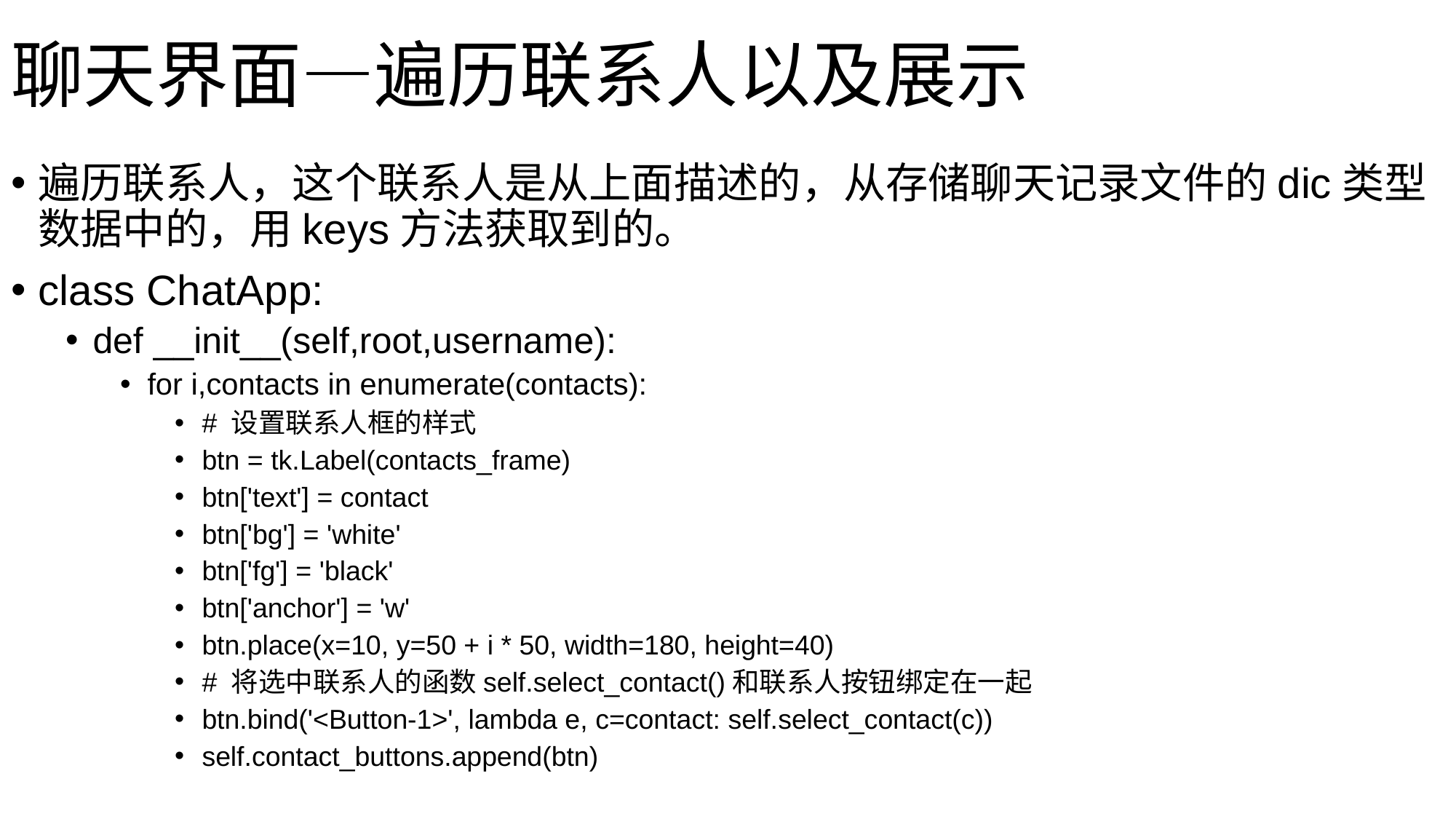

# 聊天界面—遍历联系人以及展示
遍历联系人，这个联系人是从上面描述的，从存储聊天记录文件的dic类型数据中的，用keys方法获取到的。
class ChatApp:
def __init__(self,root,username):
for i,contacts in enumerate(contacts):
# 设置联系人框的样式
btn = tk.Label(contacts_frame)
btn['text'] = contact
btn['bg'] = 'white'
btn['fg'] = 'black'
btn['anchor'] = 'w'
btn.place(x=10, y=50 + i * 50, width=180, height=40)
# 将选中联系人的函数self.select_contact()和联系人按钮绑定在一起
btn.bind('<Button-1>', lambda e, c=contact: self.select_contact(c))
self.contact_buttons.append(btn)